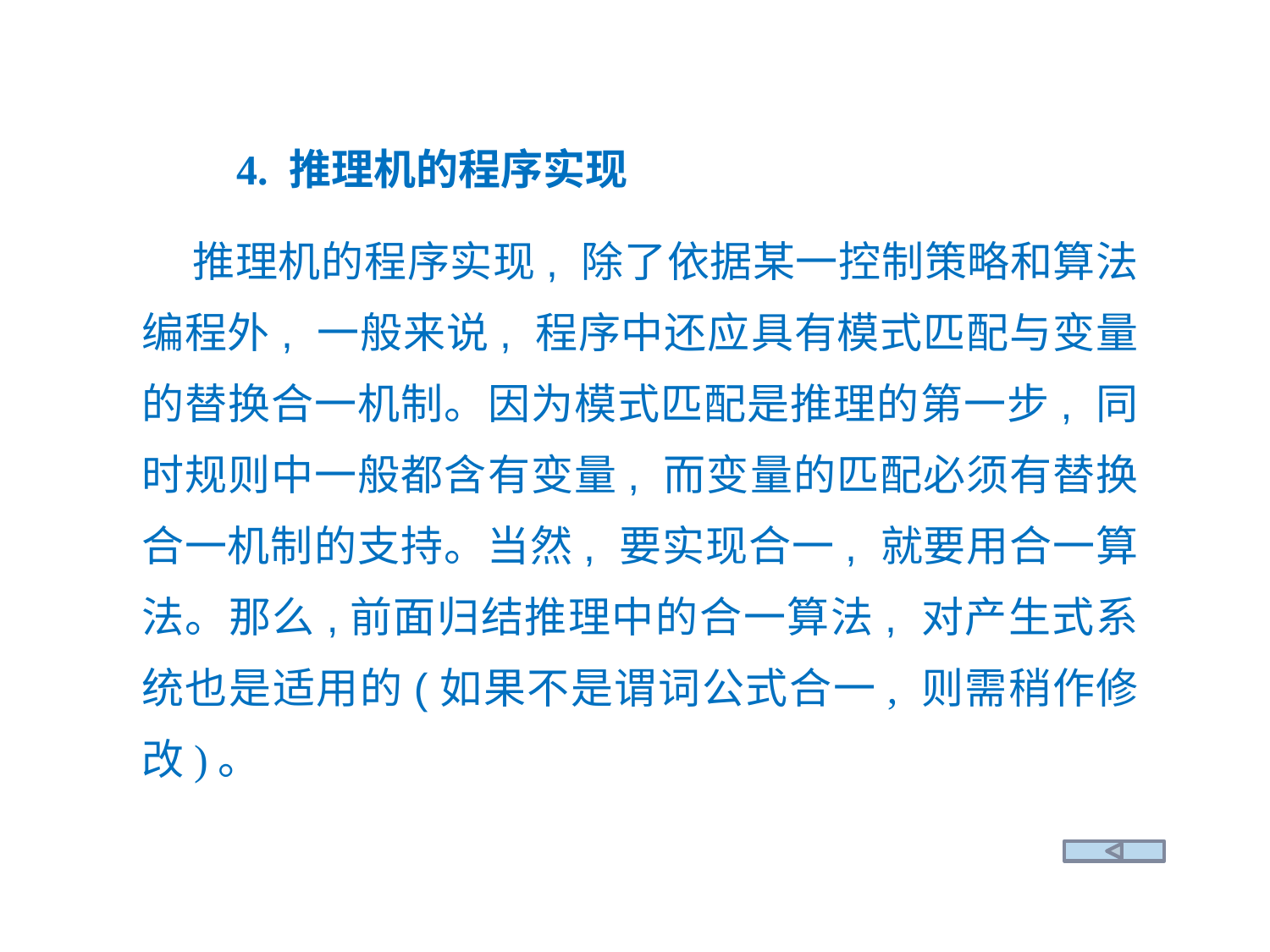

4. 推理机的程序实现
    推理机的程序实现, 除了依据某一控制策略和算法编程外, 一般来说, 程序中还应具有模式匹配与变量的替换合一机制。因为模式匹配是推理的第一步, 同时规则中一般都含有变量, 而变量的匹配必须有替换合一机制的支持。当然, 要实现合一, 就要用合一算法。那么,前面归结推理中的合一算法, 对产生式系统也是适用的(如果不是谓词公式合一, 则需稍作修改)。